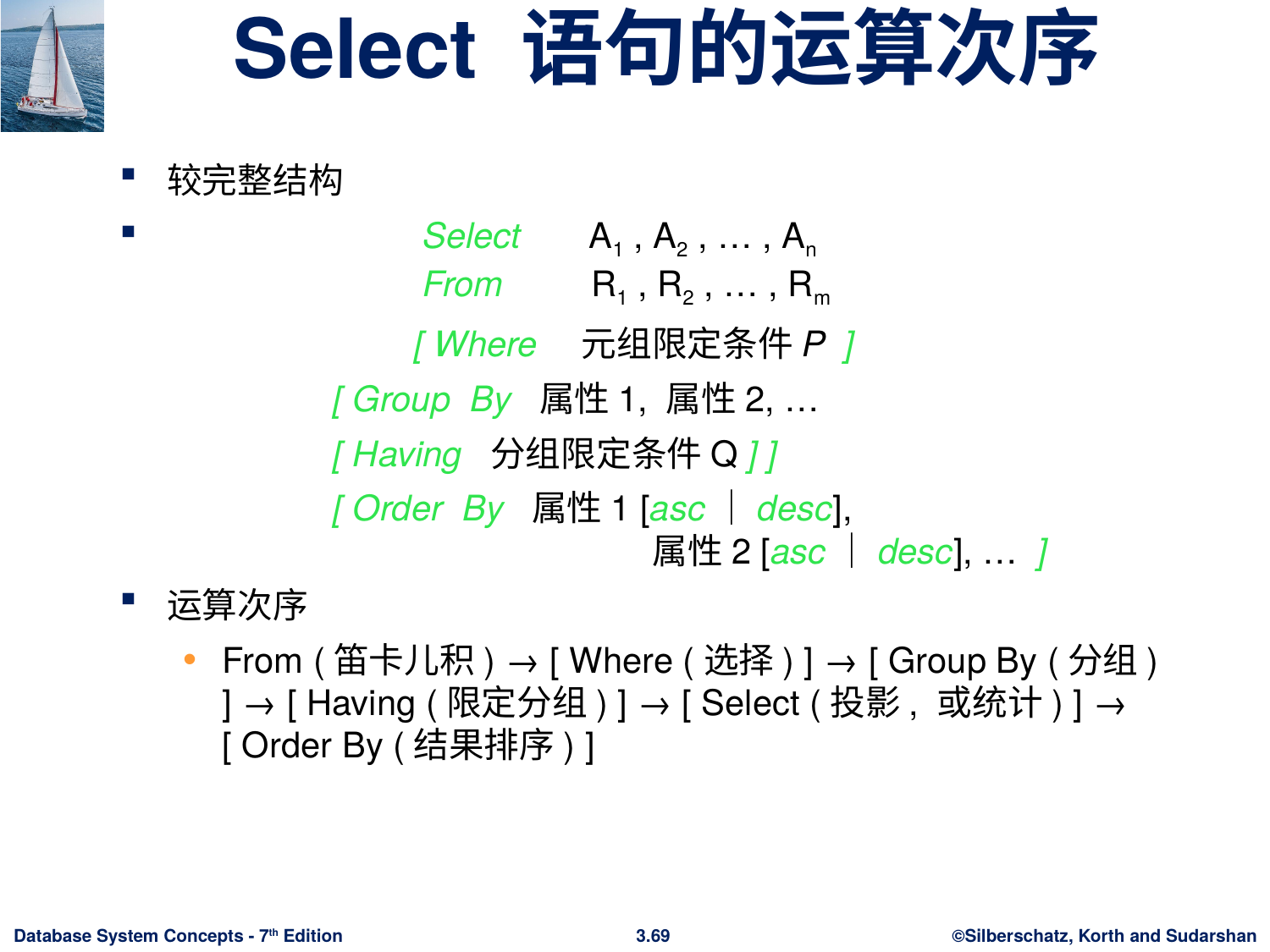

# Select 语句的运算次序
较完整结构
　　　　　　　Select　  A1 , A2 , … , An
　　　　　　　From　　R1 , R2 , … , Rm
　　　　　　　     [ Where　元组限定条件P  ]
                      [ Group  By  属性1, 属性2, …
                      [ Having  分组限定条件Q ] ]
                      [ Order  By  属性1 [asc｜desc],
                                                 属性2 [asc｜desc], …  ]
运算次序
From (笛卡儿积) → [ Where (选择) ] → [ Group By (分组) ] → [ Having (限定分组) ] → [ Select (投影, 或统计) ] → [ Order By (结果排序) ]